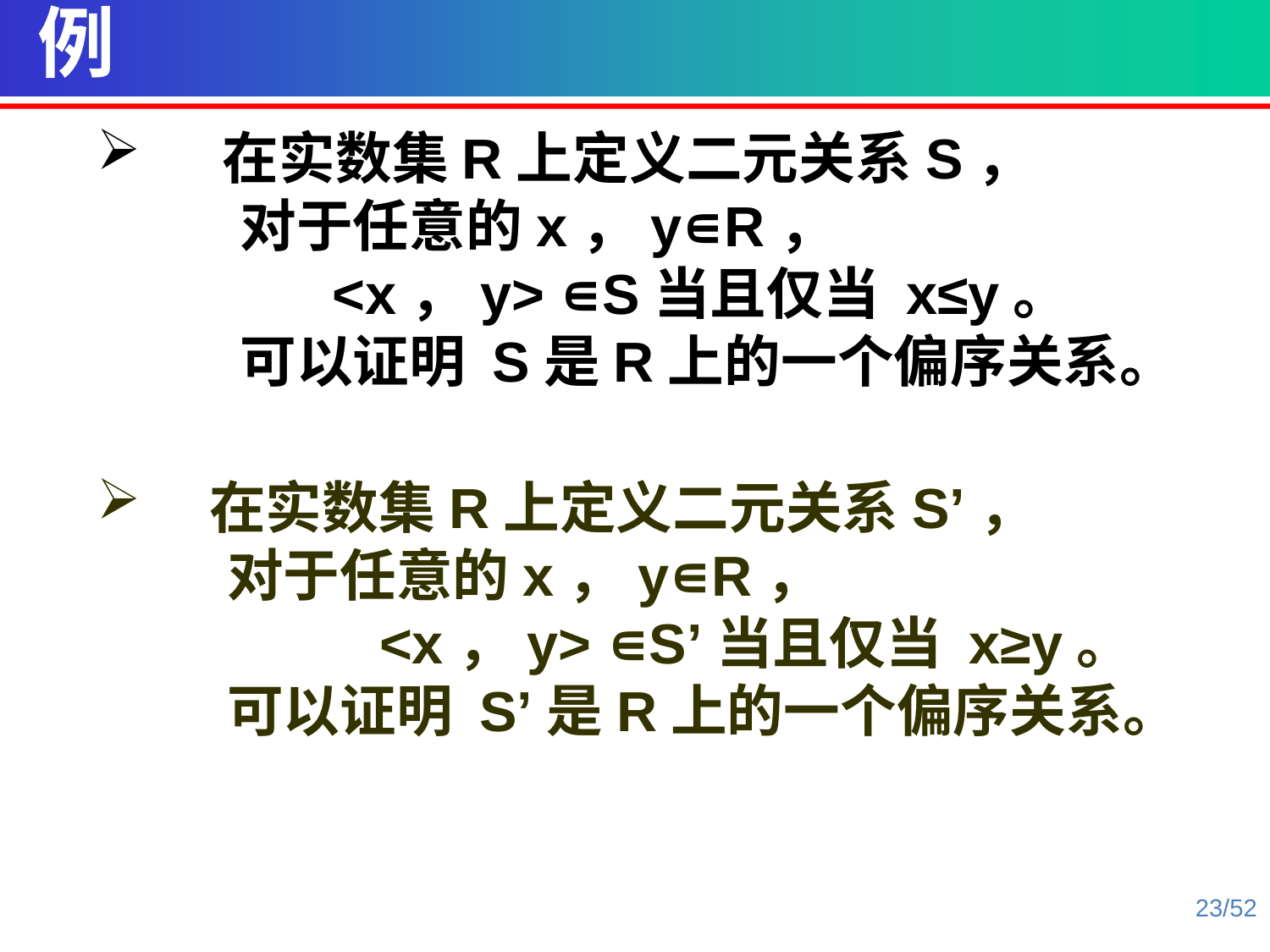

例
在实数集R上定义二元关系S，
          对于任意的x，y∊R，
               <x，y> ∊S当且仅当 x≤y。
          可以证明 S是R上的一个偏序关系。
在实数集R上定义二元关系S’，
         对于任意的x，y∊R，
                  <x，y> ∊S’当且仅当 x≥y。
         可以证明 S’是R上的一个偏序关系。
23/52